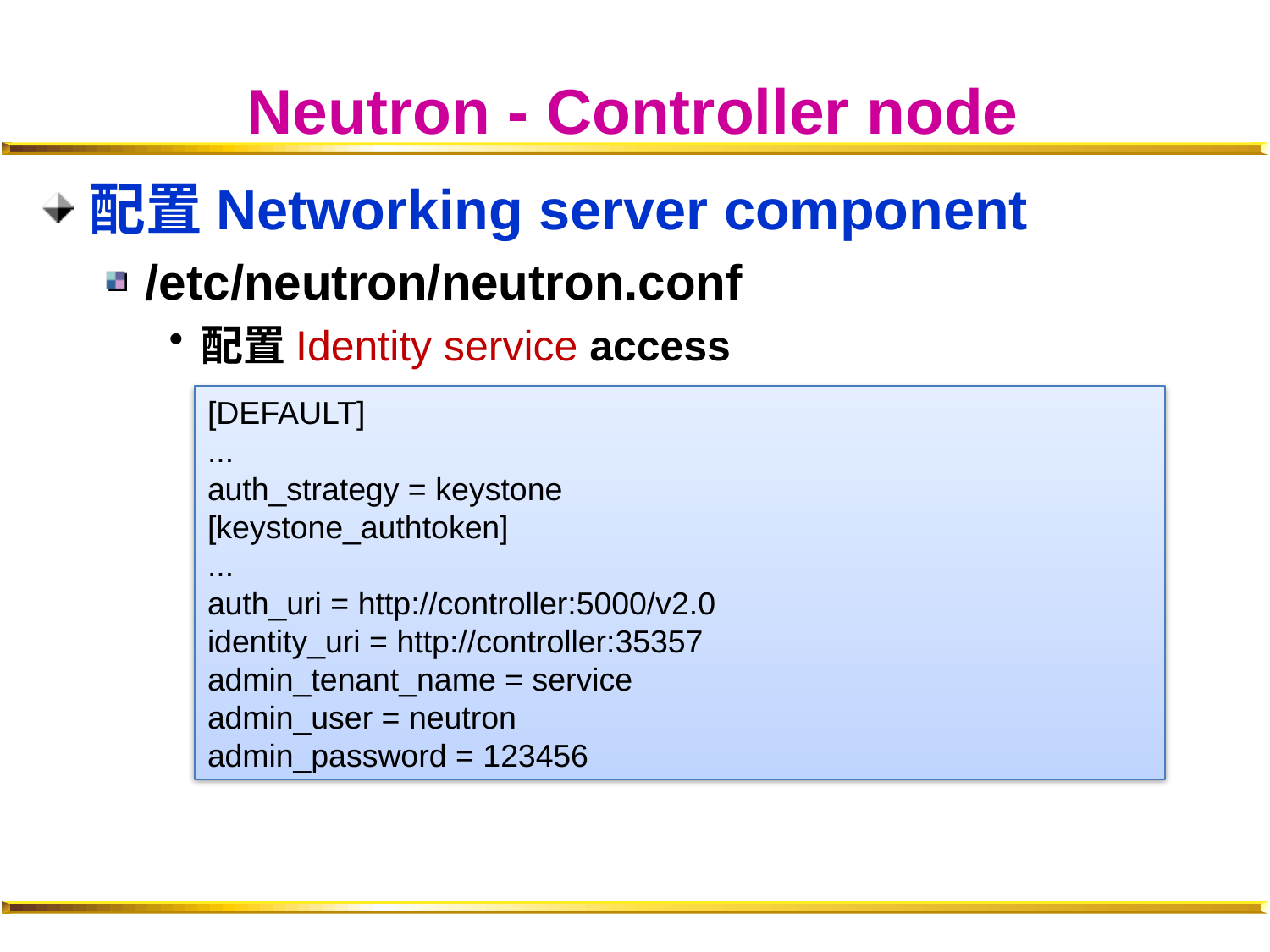

# Neutron - Controller node
配置Networking server component
/etc/neutron/neutron.conf
配置Identity service access
[DEFAULT]
...
auth_strategy = keystone
[keystone_authtoken]
...
auth_uri = http://controller:5000/v2.0
identity_uri = http://controller:35357
admin_tenant_name = service
admin_user = neutron
admin_password = 123456